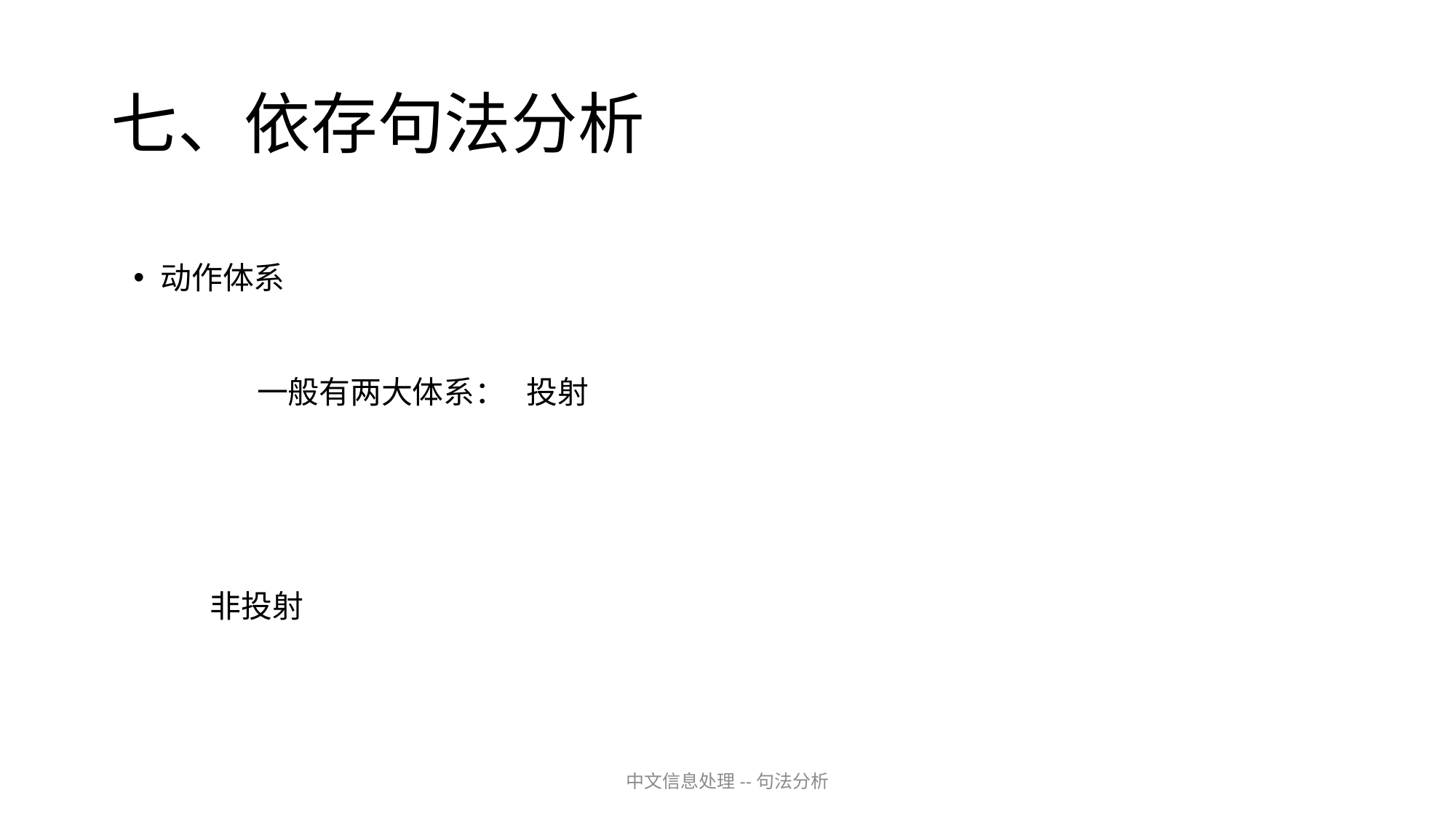

# 七、依存句法分析
动作体系
	 一般有两大体系：   投射
									                        非投射

中文信息处理--句法分析
151